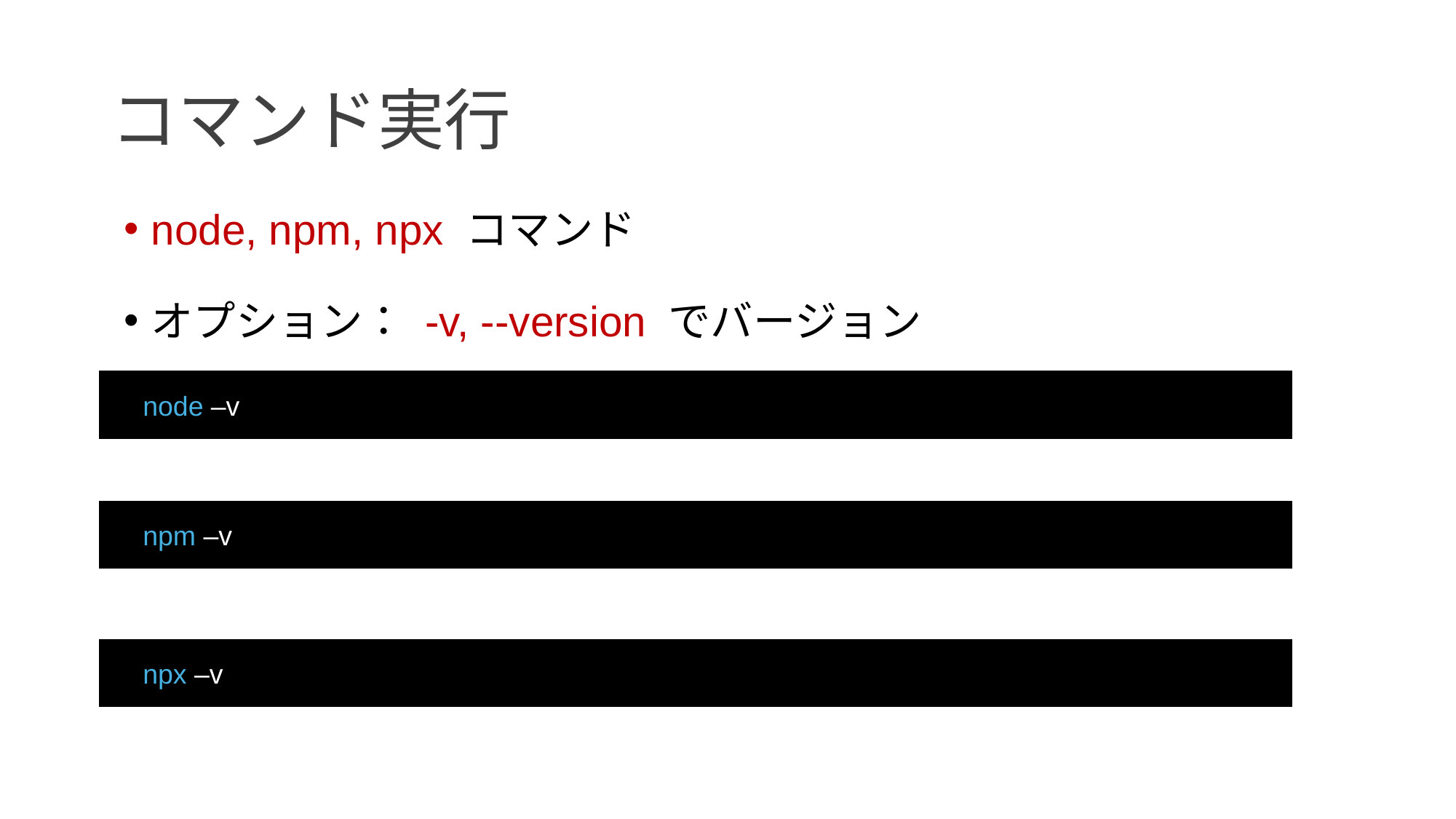

# コマンド実行
node, npm, npx コマンド
オプション： -v, --version でバージョン

node –v
npm –v
npx –v